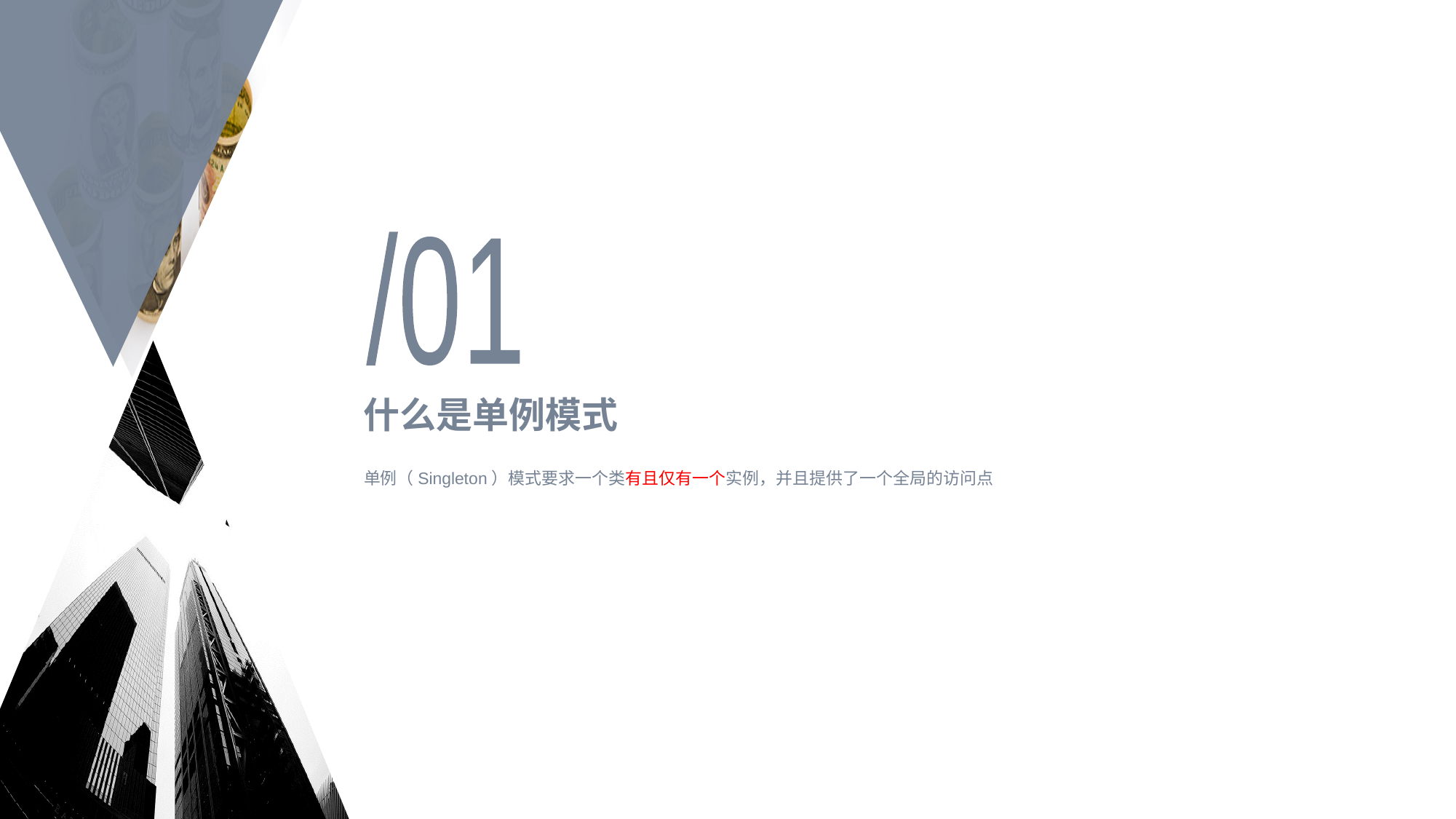

/01
# 什么是单例模式
单例（Singleton）模式要求一个类有且仅有一个实例，并且提供了一个全局的访问点